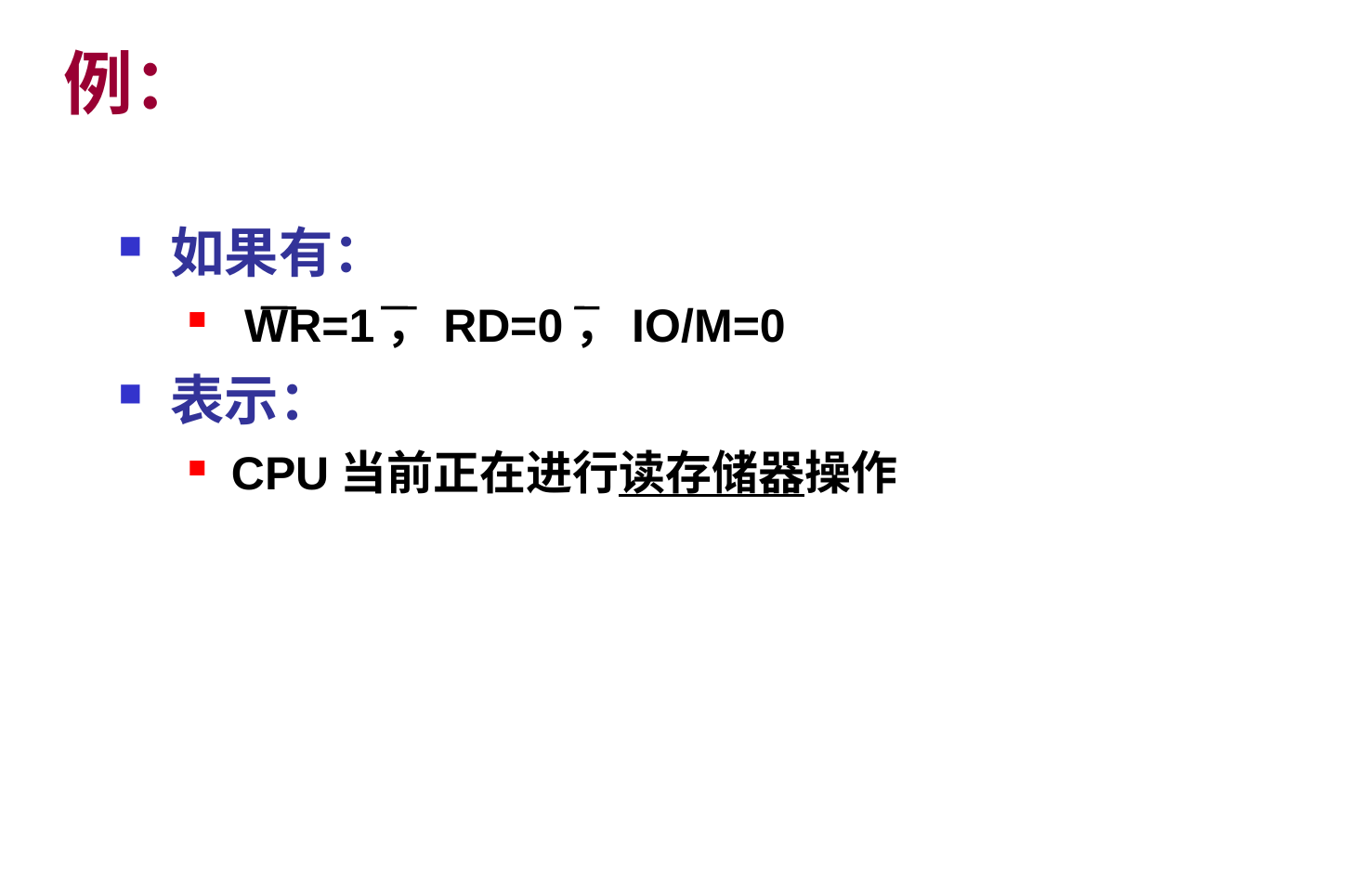

# 例：
如果有：
 WR=1，RD=0，IO/M=0
表示：
CPU当前正在进行读存储器操作

23